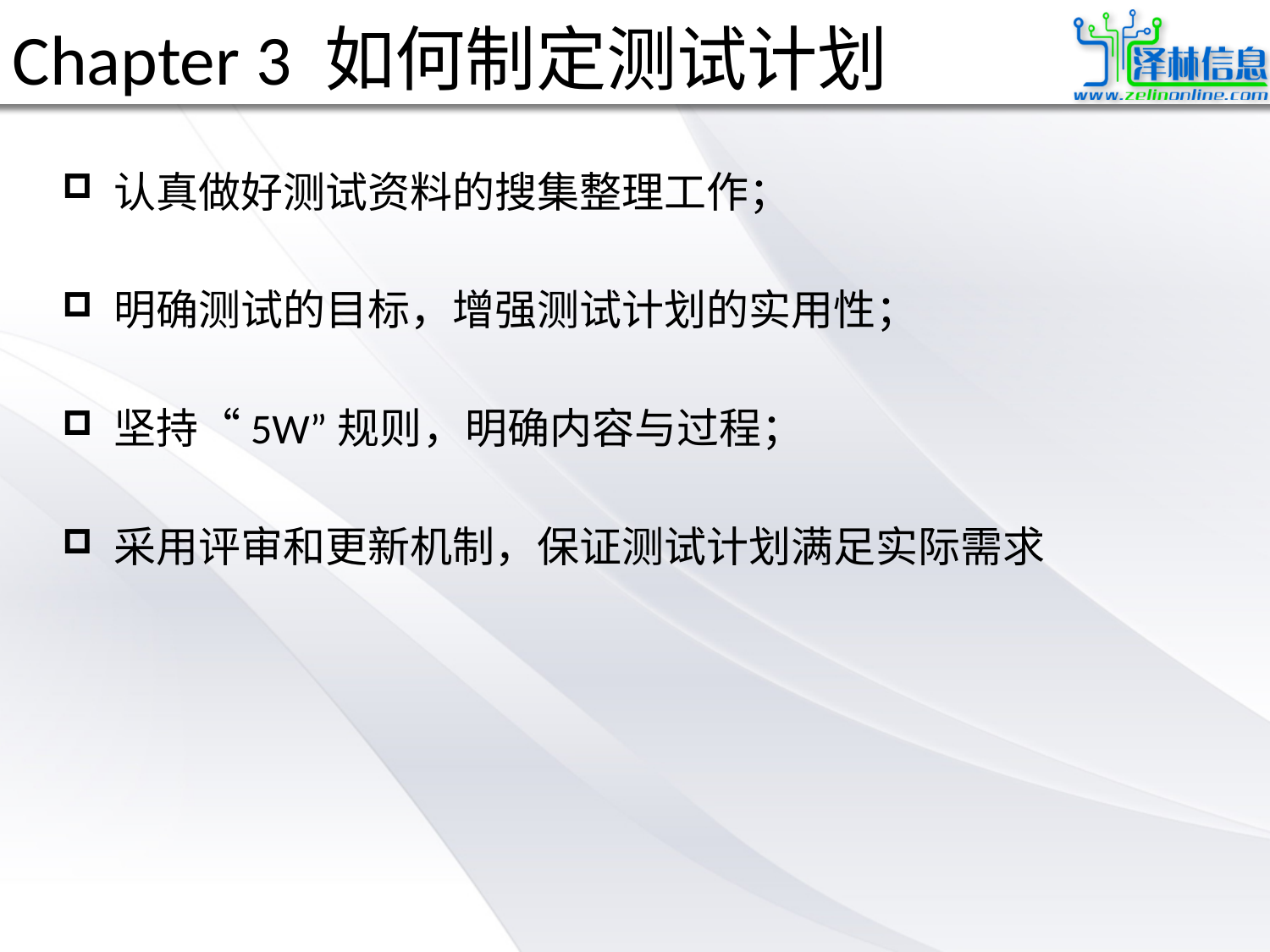

# Chapter 3 如何制定测试计划
 认真做好测试资料的搜集整理工作；

 明确测试的目标，增强测试计划的实用性；

 坚持“5W”规则，明确内容与过程；

 采用评审和更新机制，保证测试计划满足实际需求